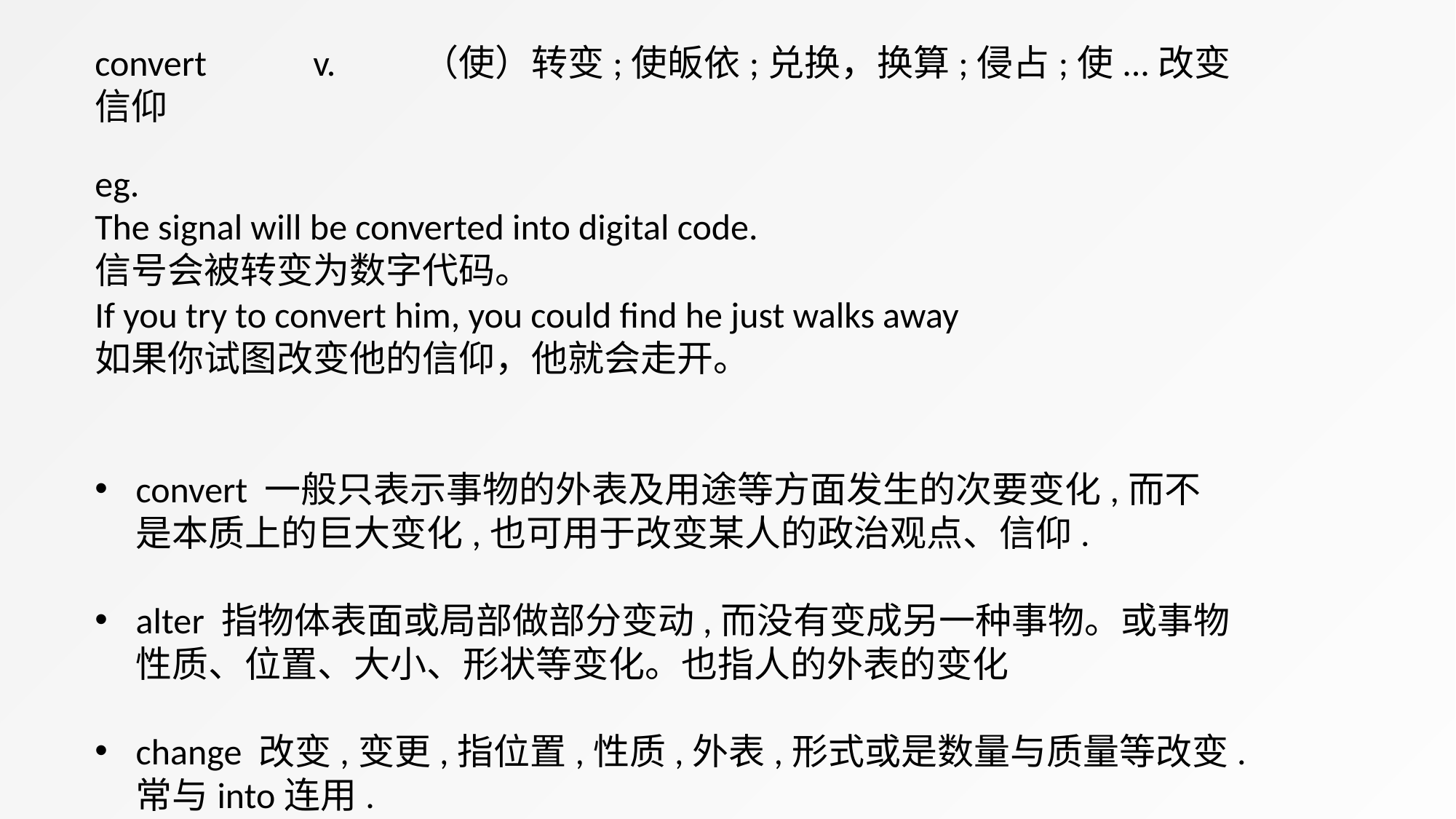

convert	v.	（使）转变;使皈依;兑换，换算;侵占;使...改变信仰

eg.
The signal will be converted into digital code.
信号会被转变为数字代码。
If you try to convert him, you could find he just walks away
如果你试图改变他的信仰，他就会走开。

convert 一般只表示事物的外表及用途等方面发生的次要变化,而不是本质上的巨大变化,也可用于改变某人的政治观点、信仰.

alter 指物体表面或局部做部分变动,而没有变成另一种事物。或事物性质、位置、大小、形状等变化。也指人的外表的变化

change 改变,变更,指位置,性质,外表,形式或是数量与质量等改变.常与into连用.